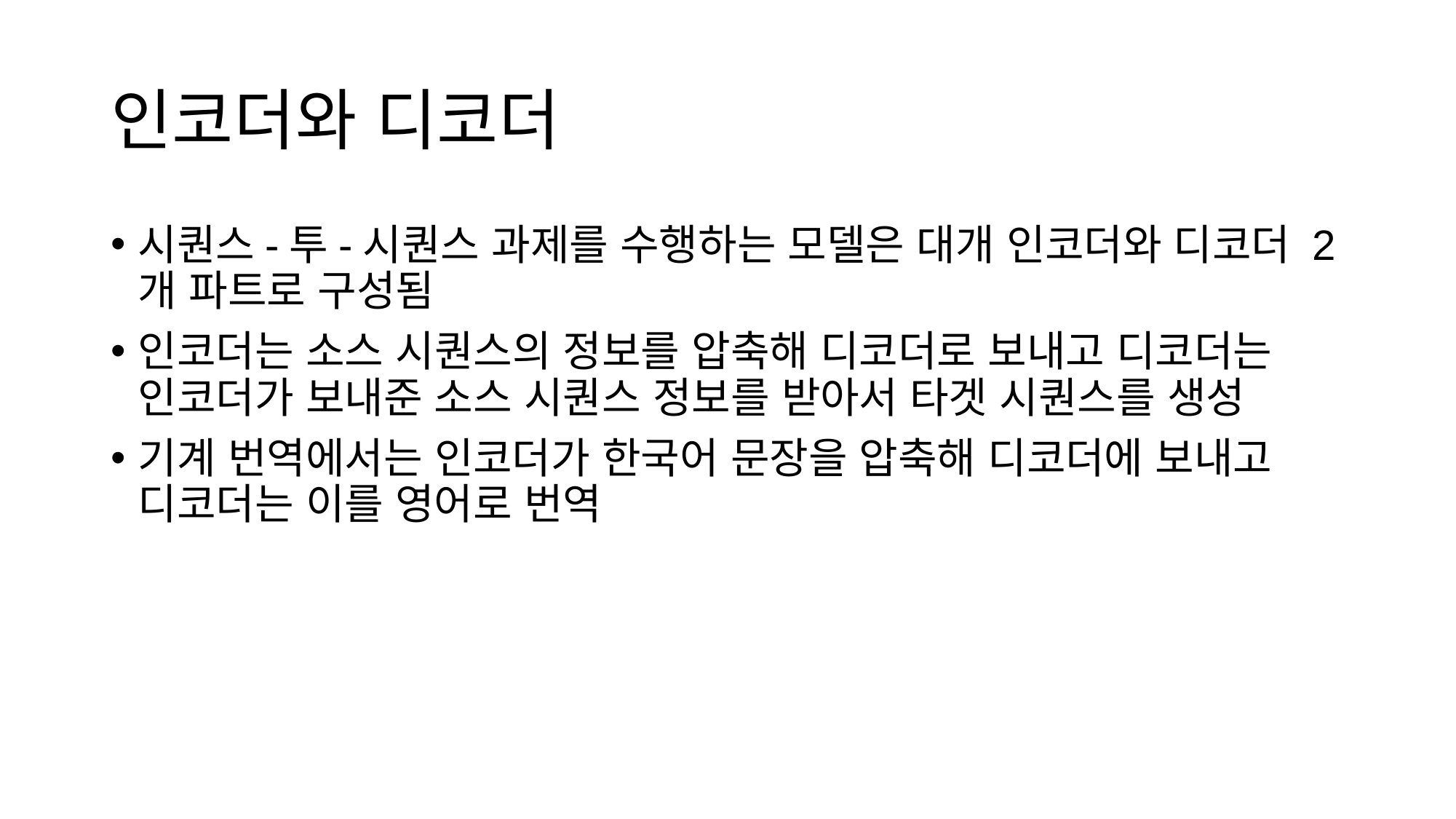

# 인코더와 디코더
시퀀스-투-시퀀스 과제를 수행하는 모델은 대개 인코더와 디코더 2개 파트로 구성됨
인코더는 소스 시퀀스의 정보를 압축해 디코더로 보내고 디코더는 인코더가 보내준 소스 시퀀스 정보를 받아서 타겟 시퀀스를 생성
기계 번역에서는 인코더가 한국어 문장을 압축해 디코더에 보내고 디코더는 이를 영어로 번역